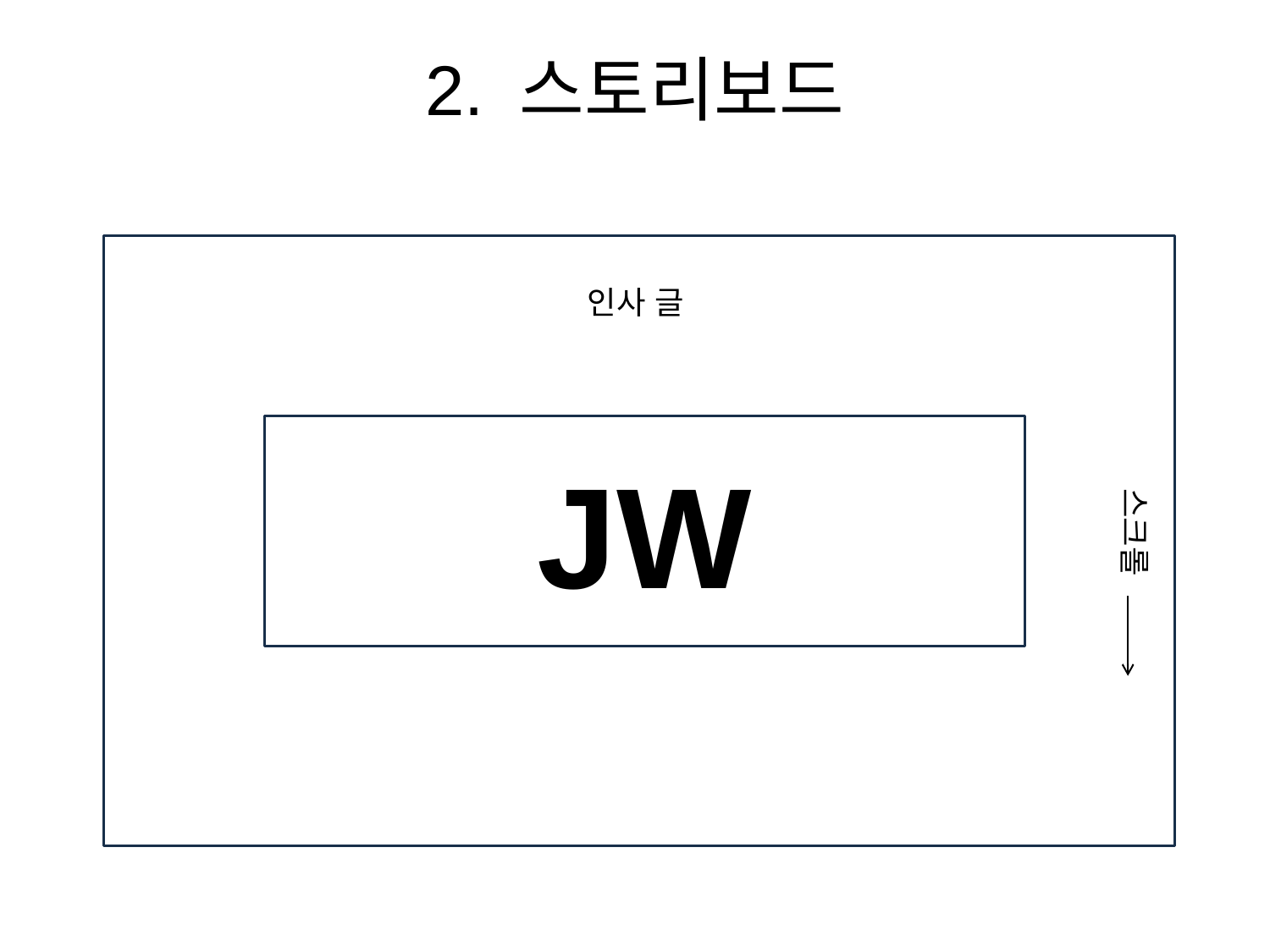

# 2. 스토리보드

인사 글

JW
스크롤